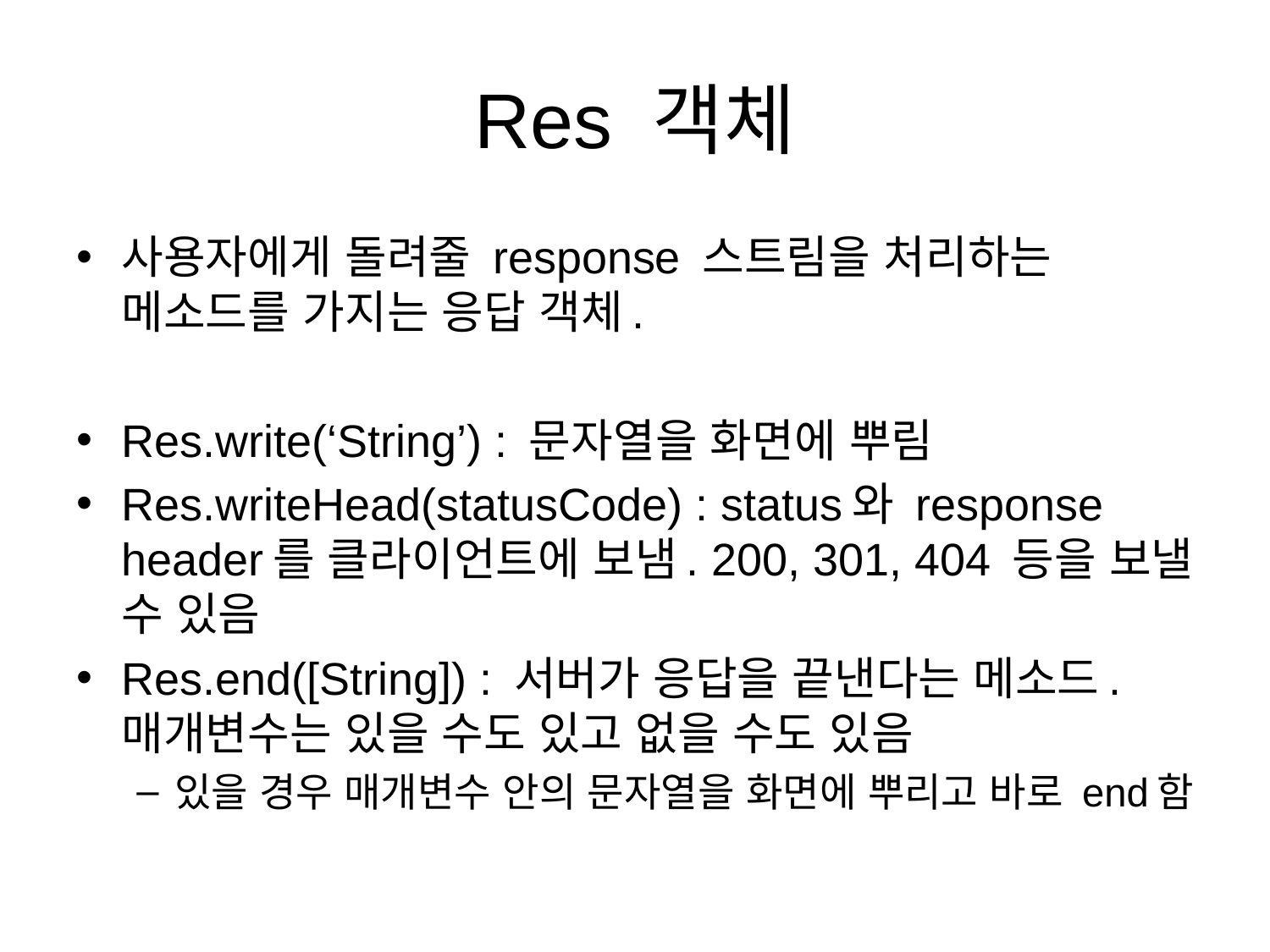

# Res 객체
사용자에게 돌려줄 response 스트림을 처리하는 메소드를 가지는 응답 객체.

Res.write(‘String’) : 문자열을 화면에 뿌림
Res.writeHead(statusCode) : status와 response header를 클라이언트에 보냄. 200, 301, 404 등을 보낼 수 있음
Res.end([String]) : 서버가 응답을 끝낸다는 메소드. 매개변수는 있을 수도 있고 없을 수도 있음
있을 경우 매개변수 안의 문자열을 화면에 뿌리고 바로 end함